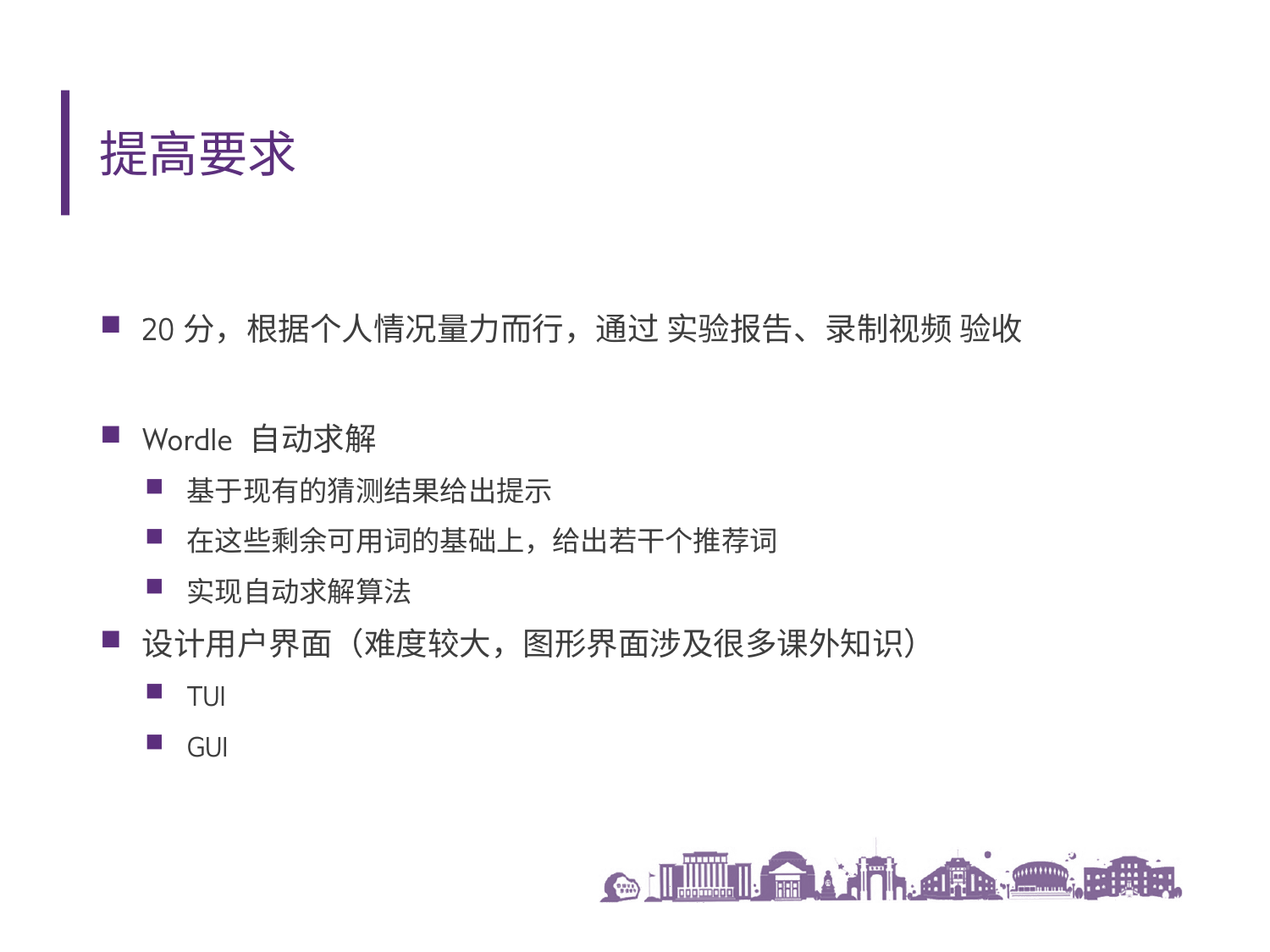

# 提高要求
20分，根据个人情况量力而行，通过 实验报告、录制视频 验收

Wordle 自动求解
基于现有的猜测结果给出提示
在这些剩余可用词的基础上，给出若干个推荐词
实现自动求解算法
设计用户界面（难度较大，图形界面涉及很多课外知识）
TUI
GUI